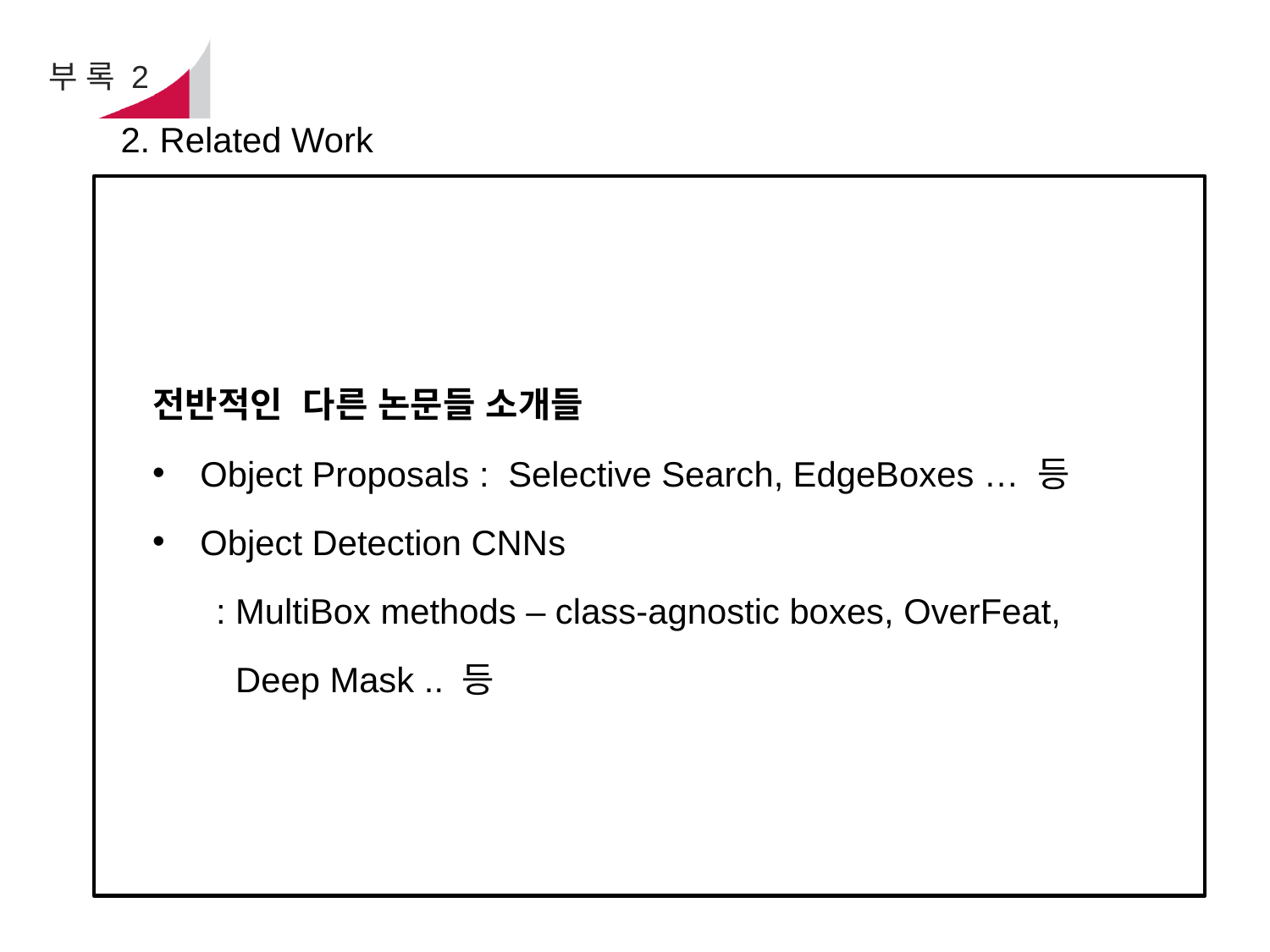

# 부 록 2
2. Related Work

전반적인  다른 논문들 소개들
Object Proposals :  Selective Search, EdgeBoxes … 등
Object Detection CNNs
: MultiBox methods – class-agnostic boxes, OverFeat,
  Deep Mask .. 등